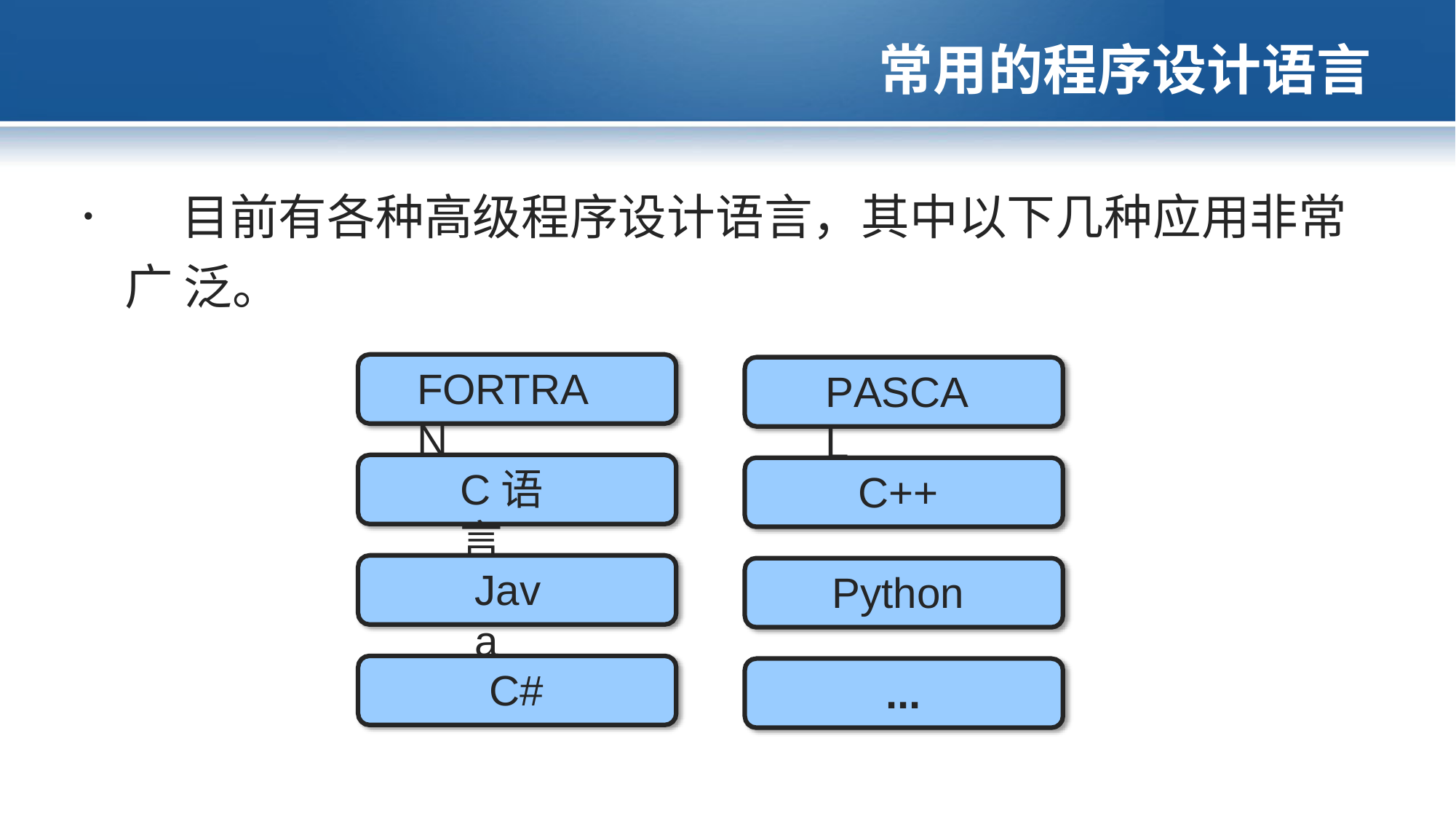

# 常用的程序设计语言
	目前有各种高级程序设计语言，其中以下几种应用非常广 泛。

FORTRAN
PASCAL

C语言
C++

Java
Python

C#
...